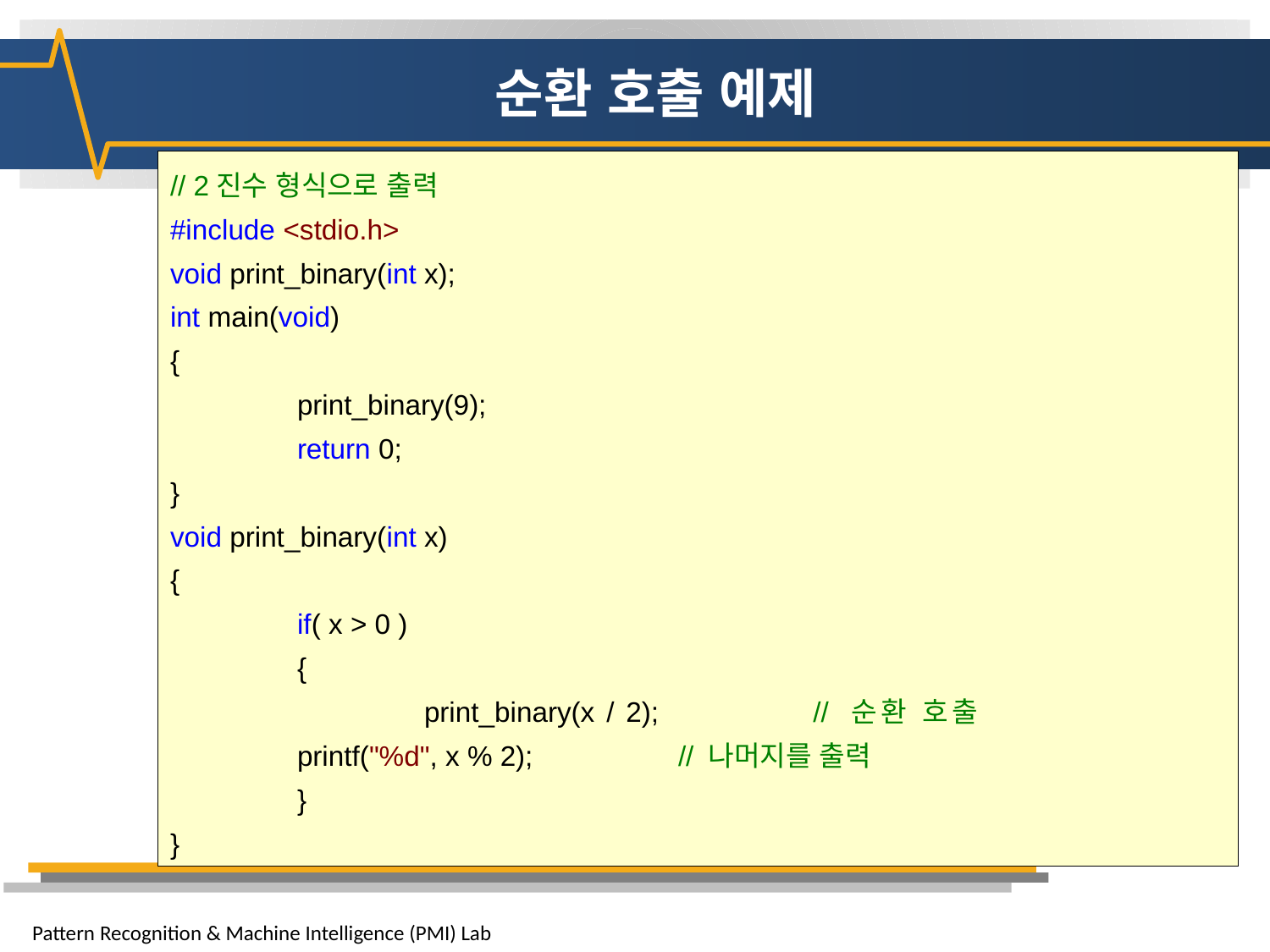

# 순환 호출 예제
// 2진수 형식으로 출력
#include <stdio.h>
void print_binary(int x);
int main(void)
{
	print_binary(9);
	return 0;
}
void print_binary(int x)
{
	if( x > 0 )
	{
		print_binary(x / 2);		// 순환 호출			printf("%d", x % 2);		// 나머지를 출력
	}
}